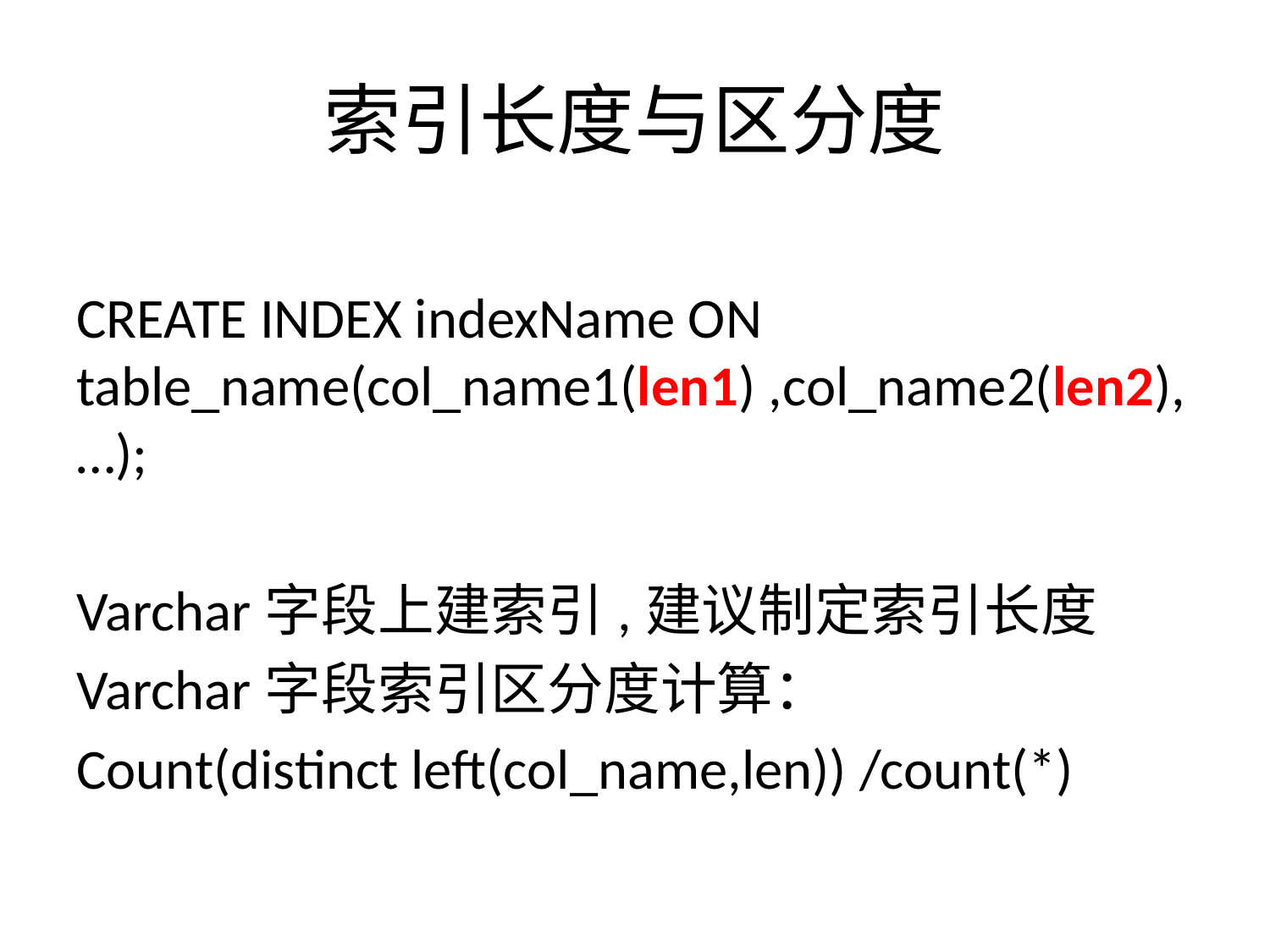

# 索引长度与区分度

CREATE INDEX indexName ON table_name(col_name1(len1) ,col_name2(len2),…);

Varchar字段上建索引,建议制定索引长度
Varchar字段索引区分度计算：
Count(distinct left(col_name,len)) /count(*)